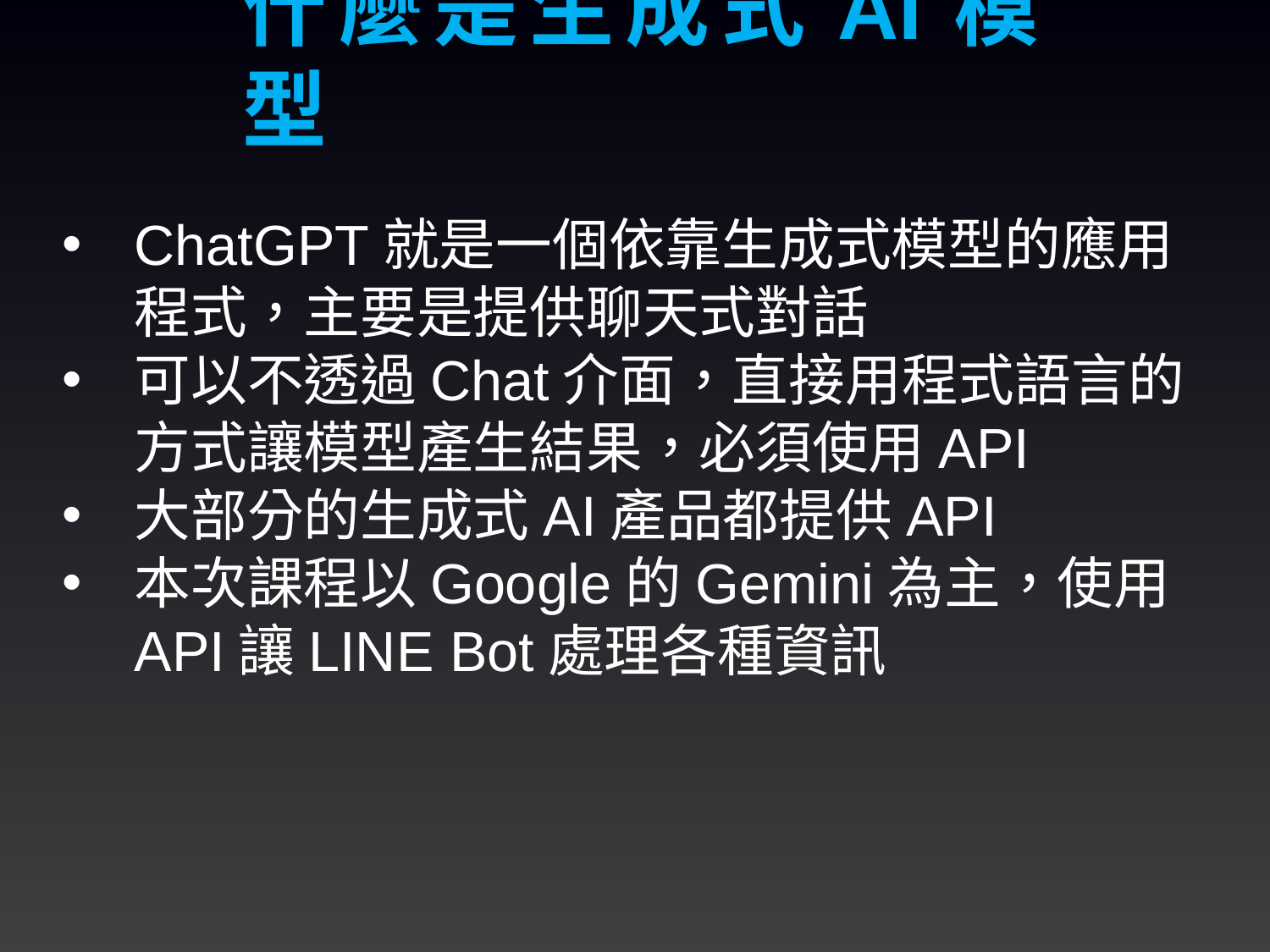

什麼是生成式AI模型
ChatGPT就是一個依靠生成式模型的應用程式，主要是提供聊天式對話
可以不透過Chat介面，直接用程式語言的方式讓模型產生結果，必須使用API
大部分的生成式AI產品都提供API
本次課程以Google的Gemini為主，使用API讓LINE Bot處理各種資訊